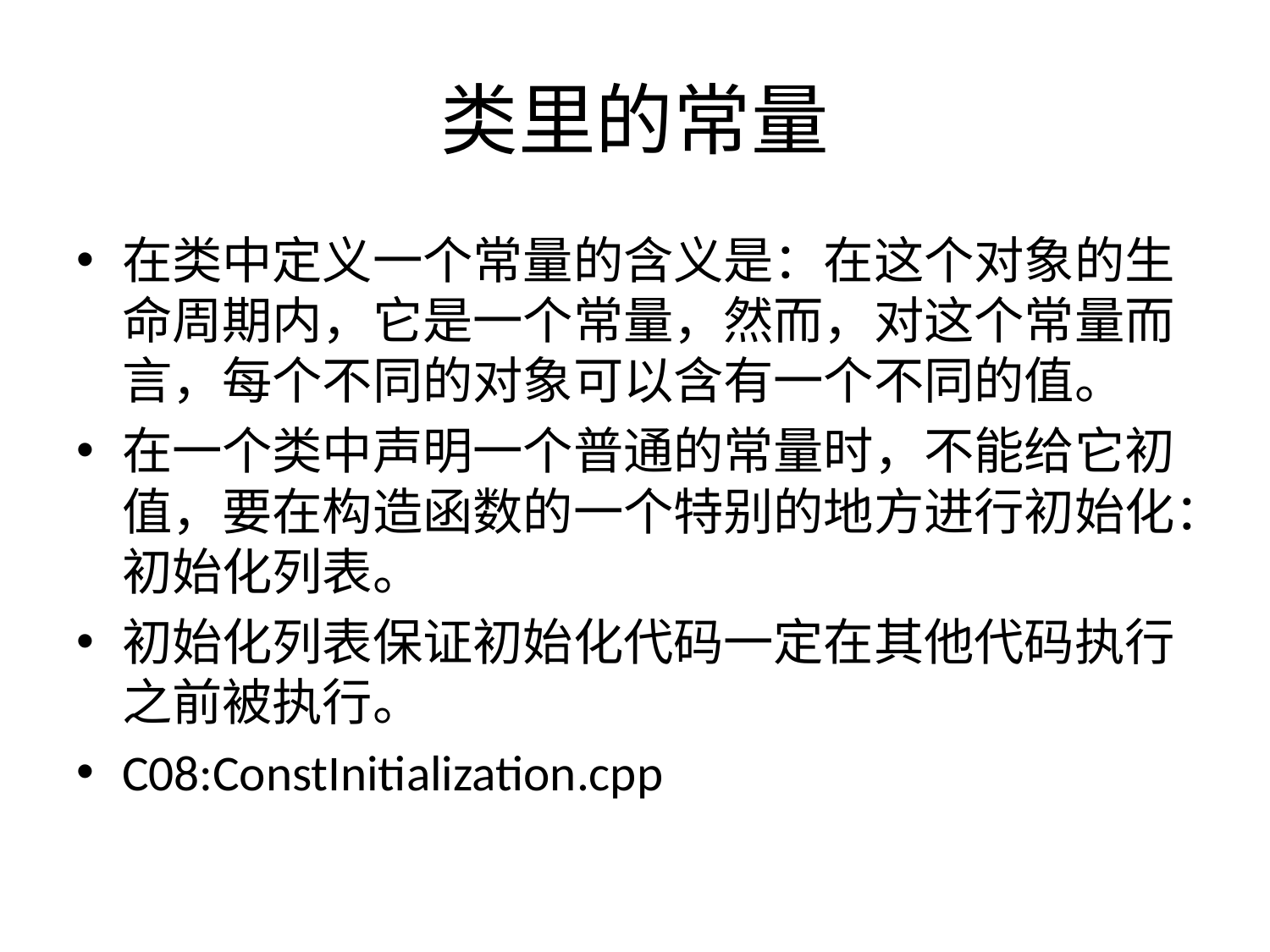

# 类里的常量
在类中定义一个常量的含义是：在这个对象的生命周期内，它是一个常量，然而，对这个常量而言，每个不同的对象可以含有一个不同的值。
在一个类中声明一个普通的常量时，不能给它初值，要在构造函数的一个特别的地方进行初始化：初始化列表。
初始化列表保证初始化代码一定在其他代码执行之前被执行。
C08:ConstInitialization.cpp